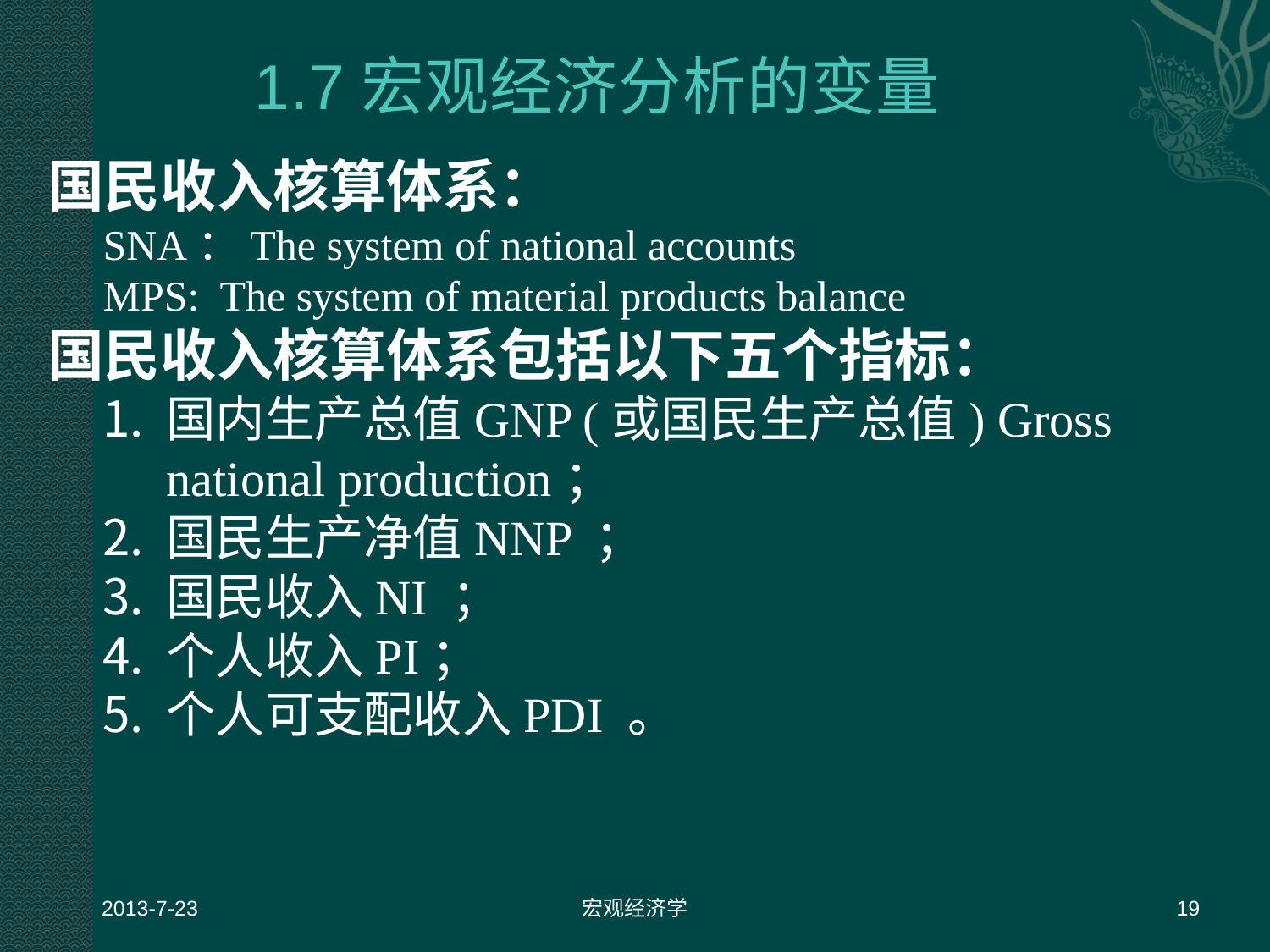

# 1.7宏观经济分析的变量
国民收入核算体系：
SNA：The system of national accounts
MPS:  The system of material products balance
国民收入核算体系包括以下五个指标：
国内生产总值GNP (或国民生产总值) Gross national production；
国民生产净值NNP ；
国民收入NI ；
个人收入PI；
个人可支配收入PDI 。
2013-7-23
宏观经济学
19